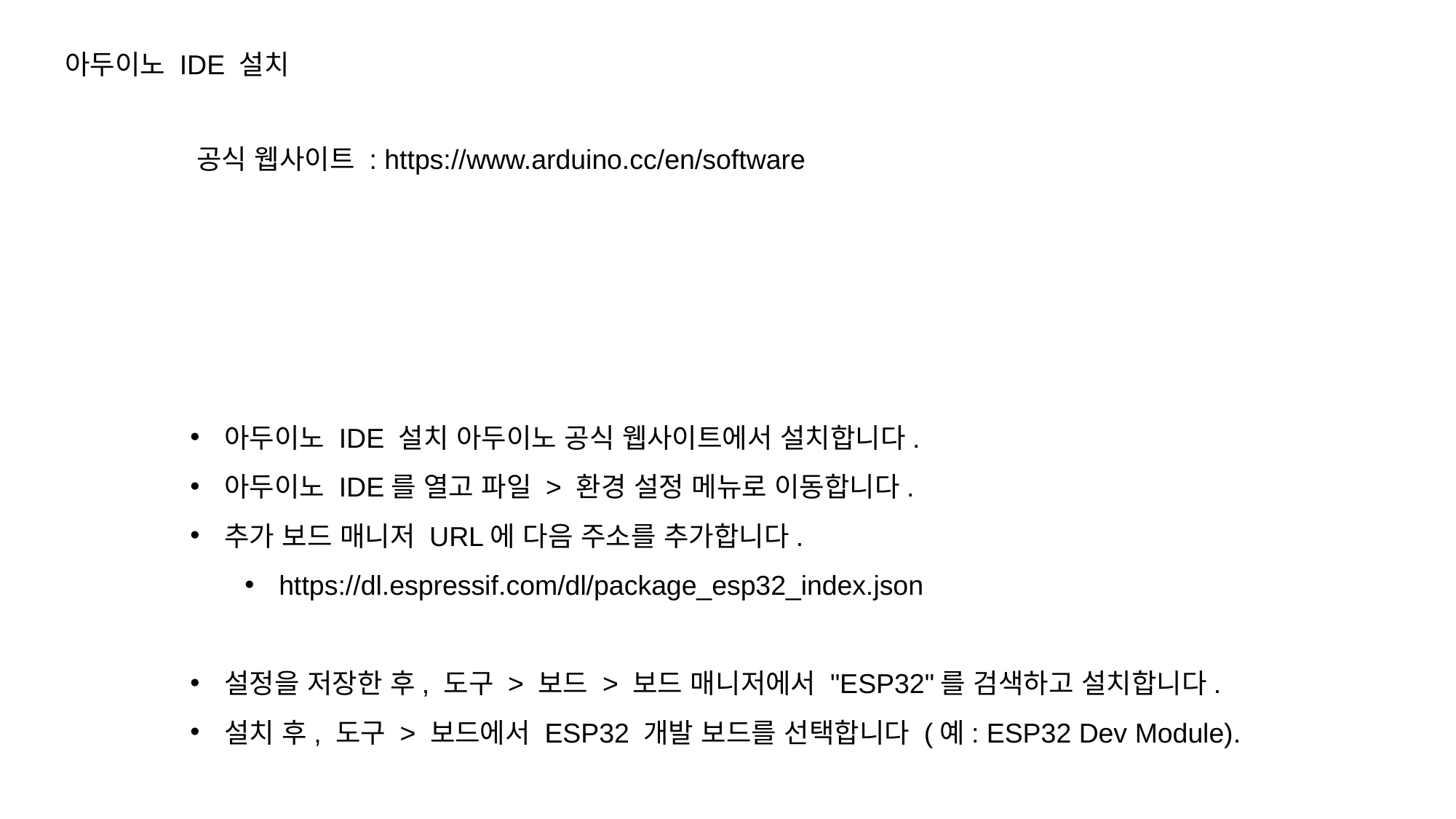

아두이노 IDE 설치
공식 웹사이트 : https://www.arduino.cc/en/software
아두이노 IDE 설치 아두이노 공식 웹사이트에서 설치합니다.
아두이노 IDE를 열고 파일 > 환경 설정 메뉴로 이동합니다.
추가 보드 매니저 URL에 다음 주소를 추가합니다.
https://dl.espressif.com/dl/package_esp32_index.json

설정을 저장한 후, 도구 > 보드 > 보드 매니저에서 "ESP32"를 검색하고 설치합니다.
설치 후, 도구 > 보드에서 ESP32 개발 보드를 선택합니다 (예: ESP32 Dev Module).